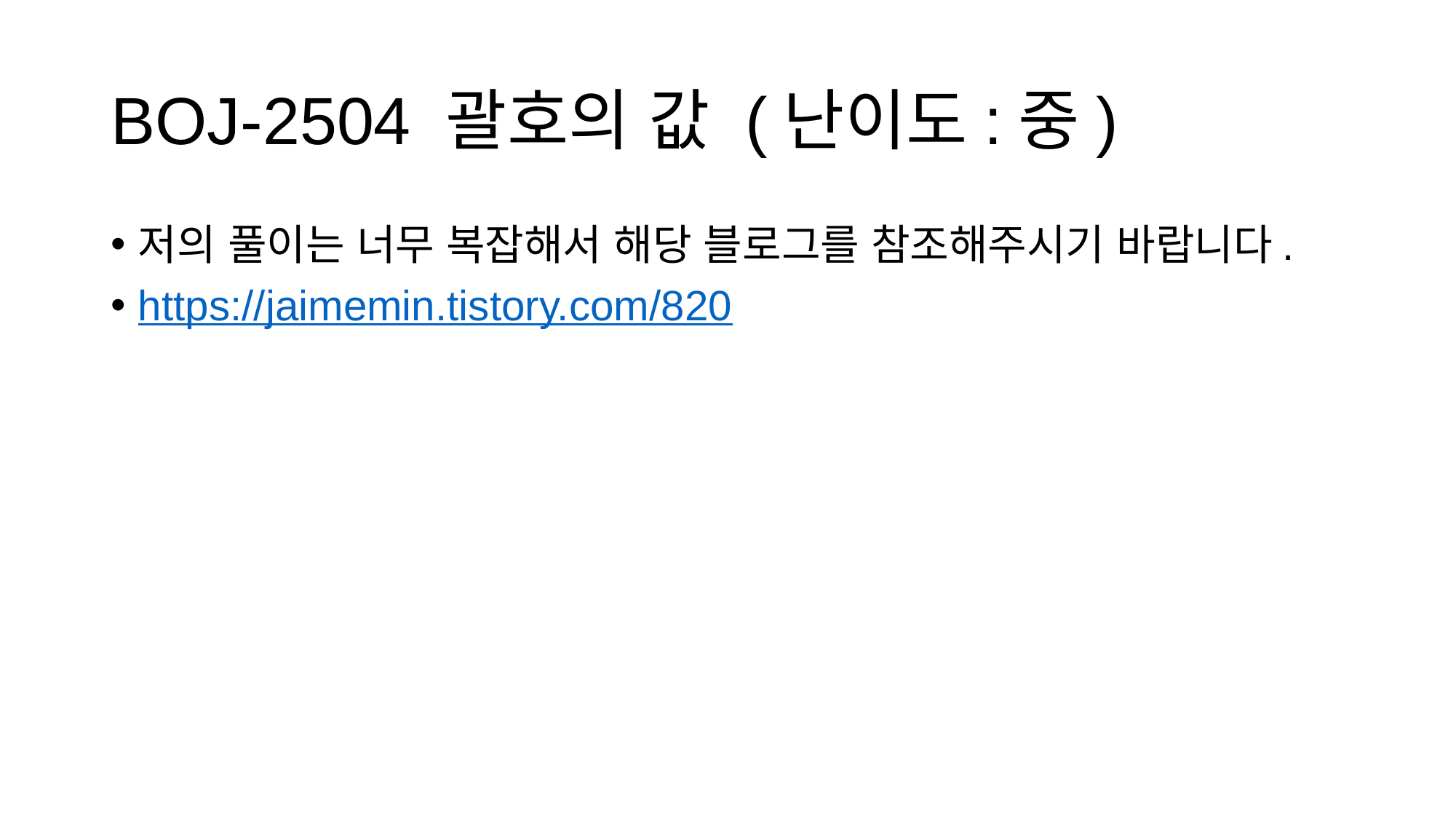

# BOJ-2504 괄호의 값 (난이도:중)
저의 풀이는 너무 복잡해서 해당 블로그를 참조해주시기 바랍니다.
https://jaimemin.tistory.com/820